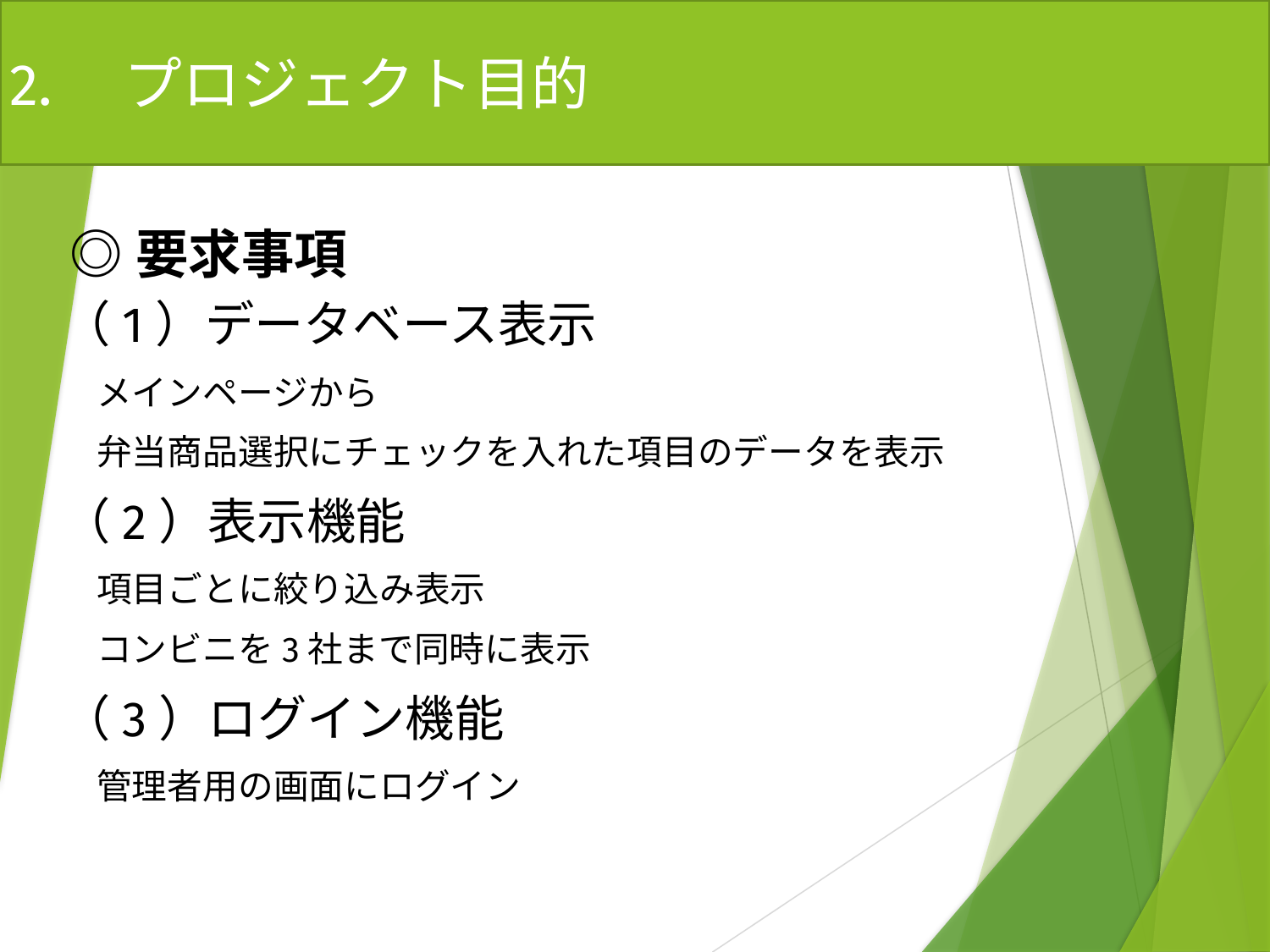

2.　プロジェクト目的
◎要求事項
（1）データベース表示
　メインページから
　弁当商品選択にチェックを入れた項目のデータを表示
（2）表示機能
　項目ごとに絞り込み表示
　コンビニを3社まで同時に表示
（3）ログイン機能
　管理者用の画面にログイン